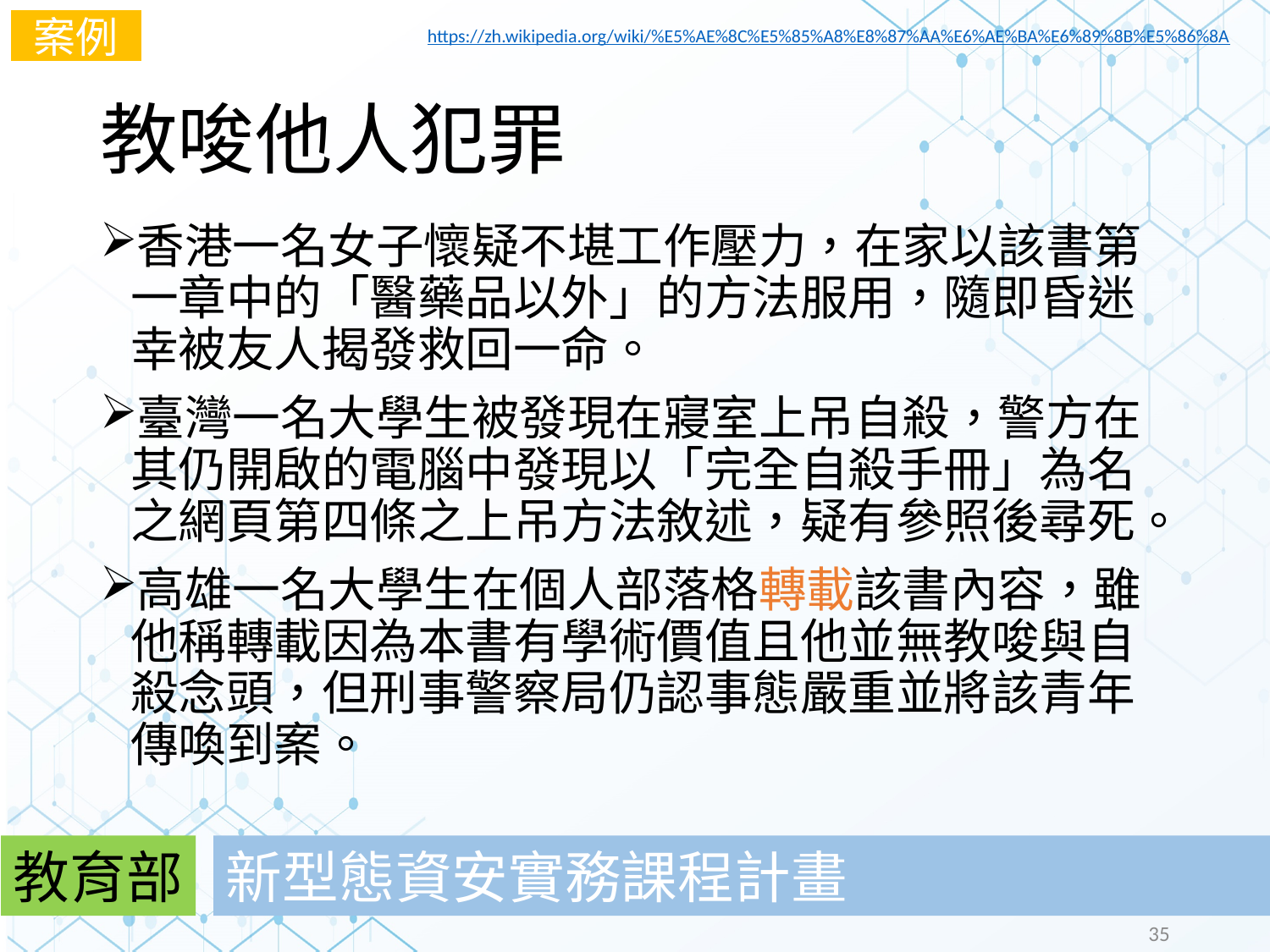

案例
https://zh.wikipedia.org/wiki/%E5%AE%8C%E5%85%A8%E8%87%AA%E6%AE%BA%E6%89%8B%E5%86%8A
# 教唆他人犯罪
香港一名女子懷疑不堪工作壓力，在家以該書第一章中的「醫藥品以外」的方法服用，隨即昏迷幸被友人揭發救回一命。
臺灣一名大學生被發現在寢室上吊自殺，警方在其仍開啟的電腦中發現以「完全自殺手冊」為名之網頁第四條之上吊方法敘述，疑有參照後尋死。
高雄一名大學生在個人部落格轉載該書內容，雖他稱轉載因為本書有學術價值且他並無教唆與自殺念頭，但刑事警察局仍認事態嚴重並將該青年傳喚到案。

教育部
新型態資安實務課程計畫
35